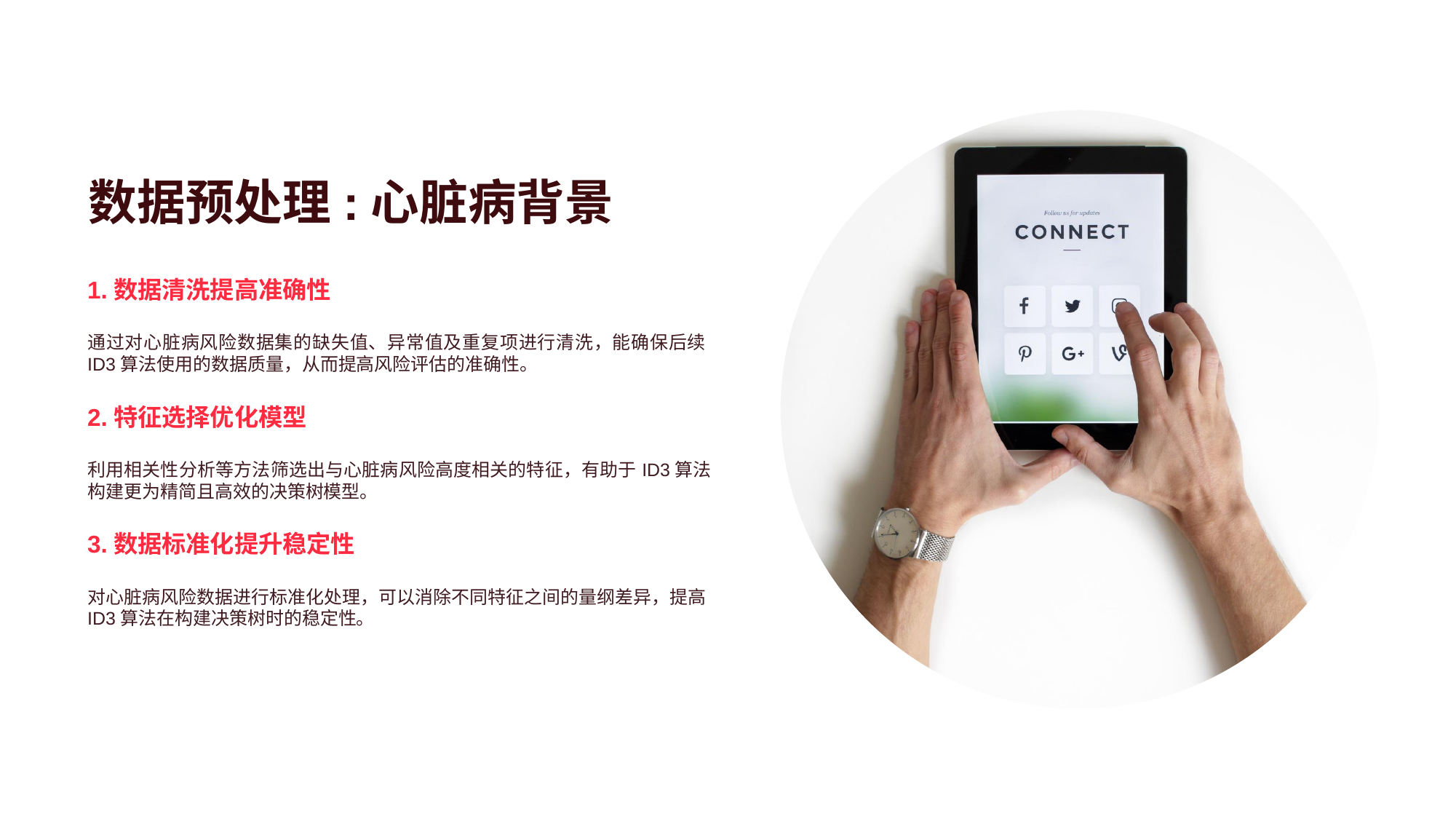

数据预处理:心脏病背景

1.数据清洗提高准确性
通过对心脏病风险数据集的缺失值、异常值及重复项进行清洗，能确保后续ID3算法使用的数据质量，从而提高风险评估的准确性。
2.特征选择优化模型
利用相关性分析等方法筛选出与心脏病风险高度相关的特征，有助于ID3算法构建更为精简且高效的决策树模型。
3.数据标准化提升稳定性
对心脏病风险数据进行标准化处理，可以消除不同特征之间的量纲差异，提高ID3算法在构建决策树时的稳定性。